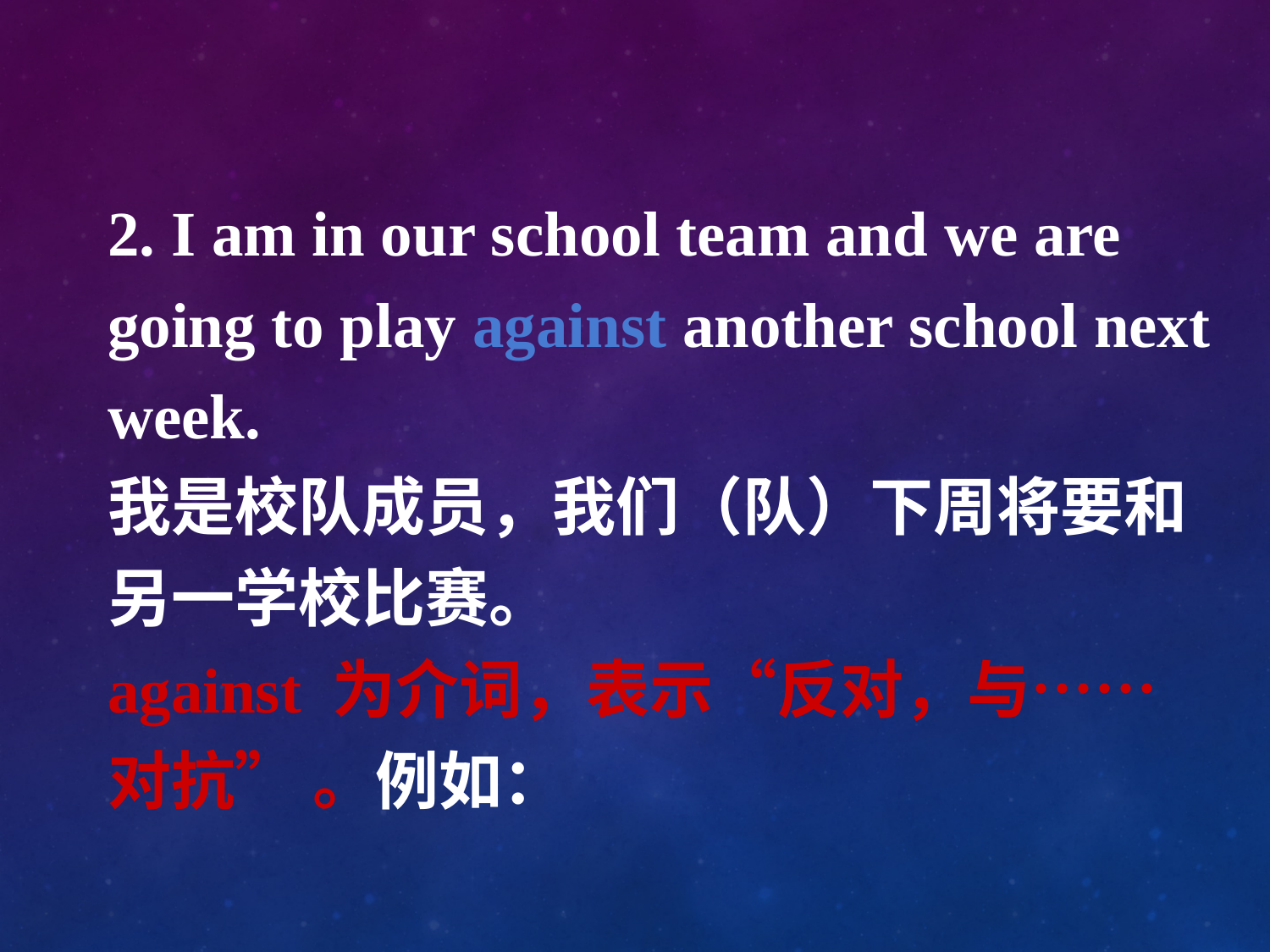

2. I am in our school team and we are going to play against another school next week.
我是校队成员，我们（队）下周将要和另一学校比赛。
against 为介词，表示“反对，与……对抗” 。例如：